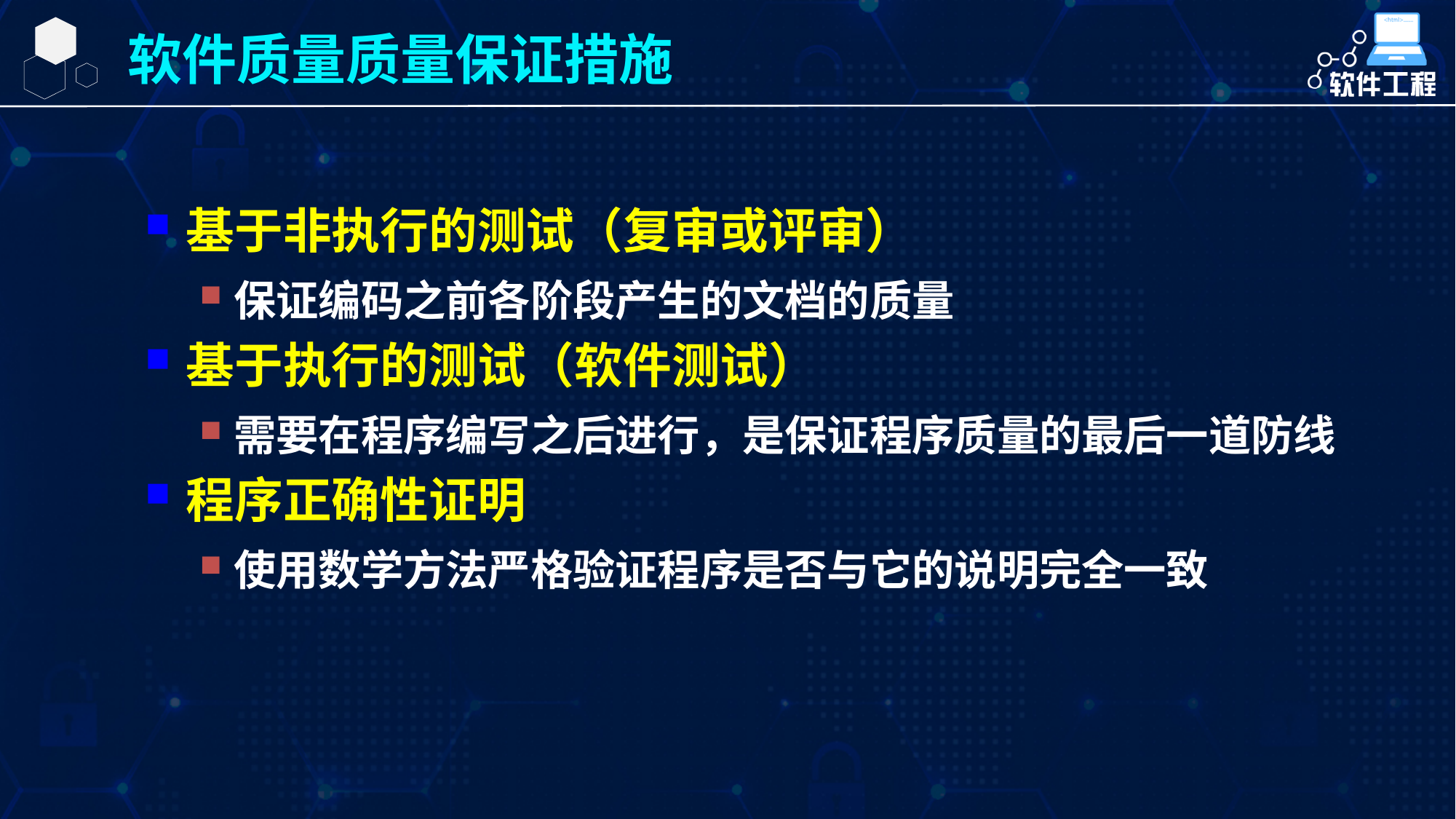

软件质量质量保证措施
基于非执行的测试（复审或评审）
保证编码之前各阶段产生的文档的质量
基于执行的测试（软件测试）
需要在程序编写之后进行，是保证程序质量的最后一道防线
程序正确性证明
使用数学方法严格验证程序是否与它的说明完全一致